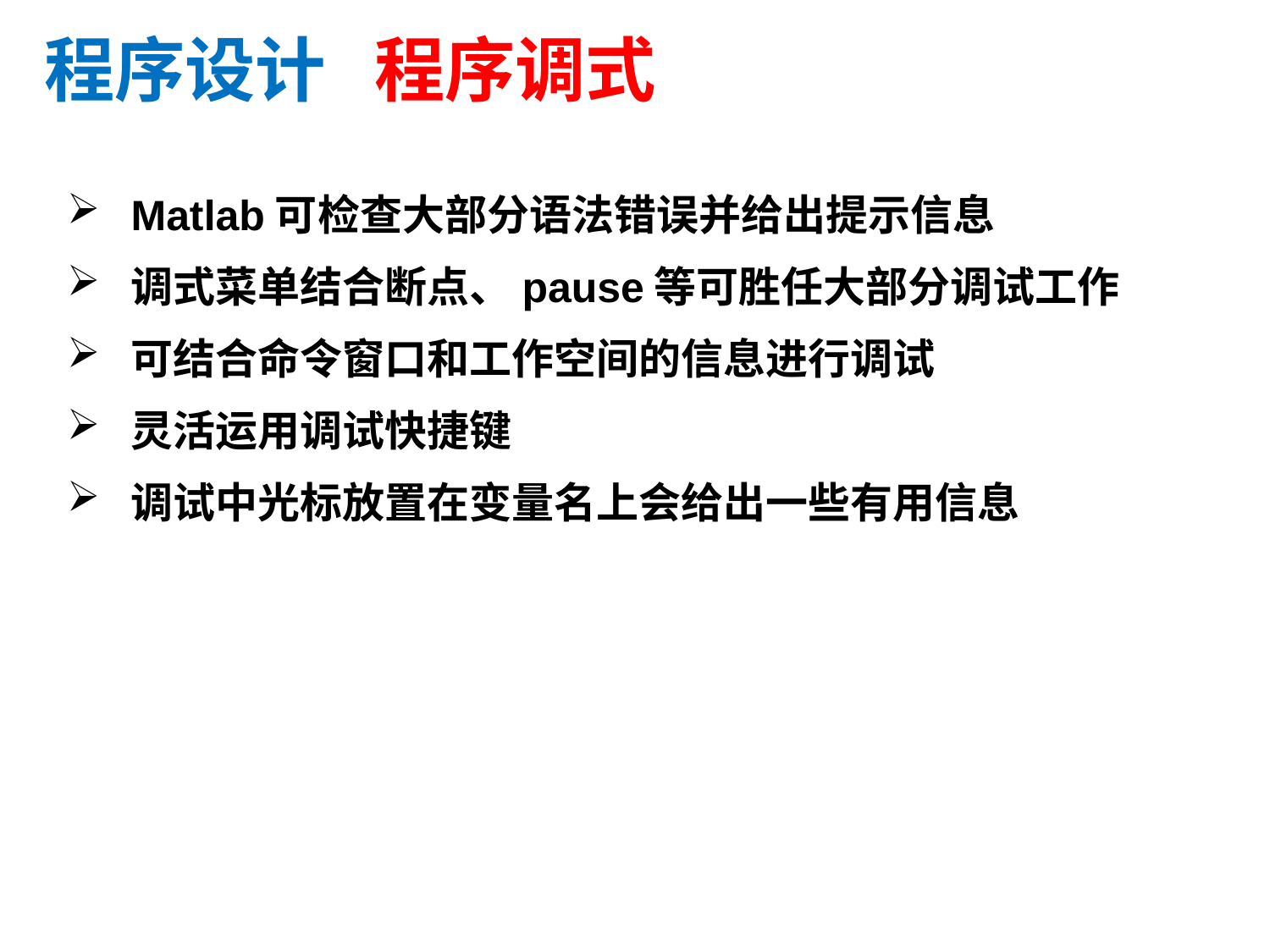

程序设计   程序调式
Matlab可检查大部分语法错误并给出提示信息
调式菜单结合断点、pause等可胜任大部分调试工作
可结合命令窗口和工作空间的信息进行调试
灵活运用调试快捷键
调试中光标放置在变量名上会给出一些有用信息